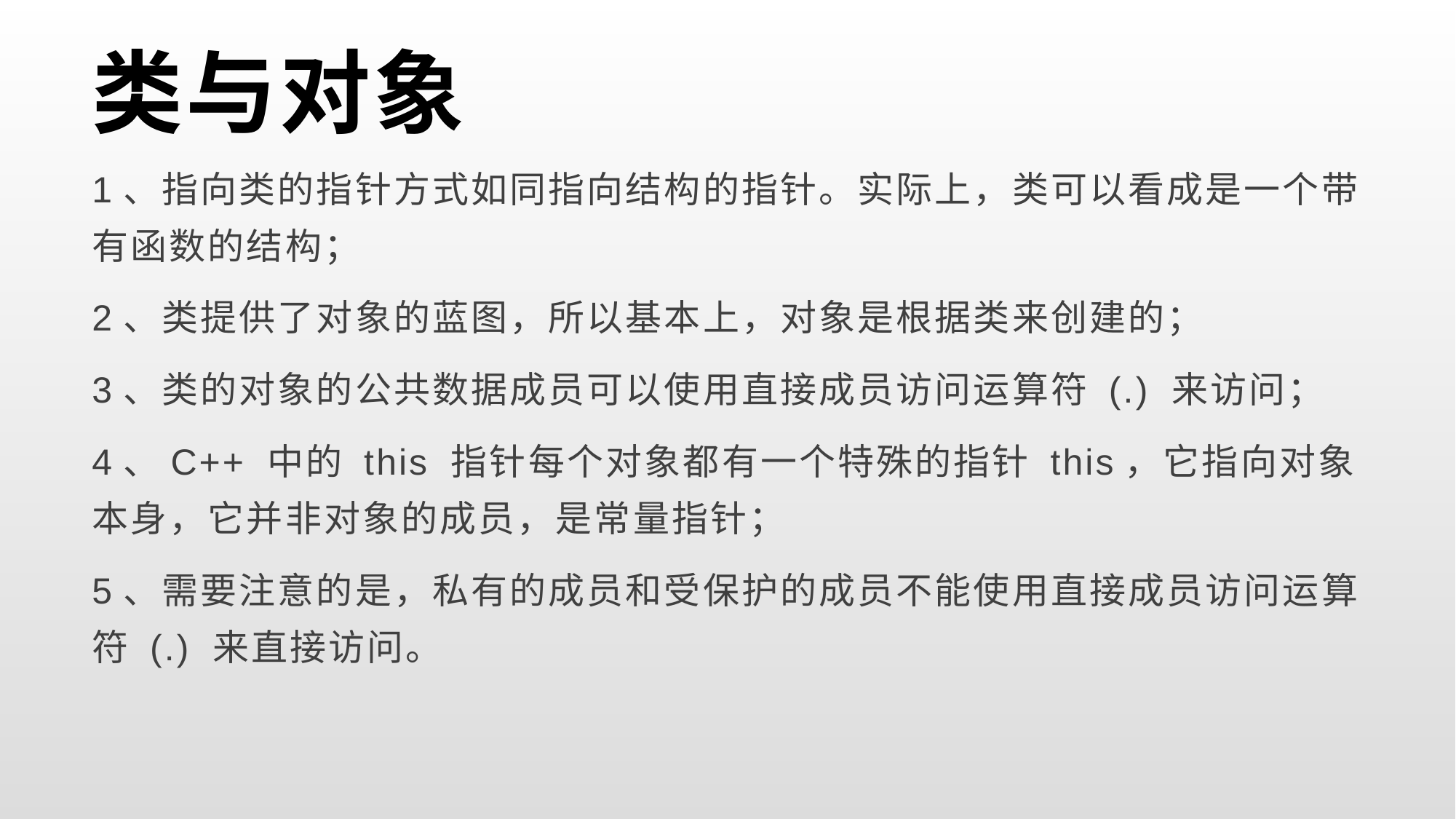

# 类与对象
1、指向类的指针方式如同指向结构的指针。实际上，类可以看成是一个带有函数的结构；
2、类提供了对象的蓝图，所以基本上，对象是根据类来创建的；
3、类的对象的公共数据成员可以使用直接成员访问运算符 (.) 来访问；
4、C++ 中的 this 指针	每个对象都有一个特殊的指针 this，它指向对象本身，它并非对象的成员，是常量指针；
5、需要注意的是，私有的成员和受保护的成员不能使用直接成员访问运算符 (.) 来直接访问。